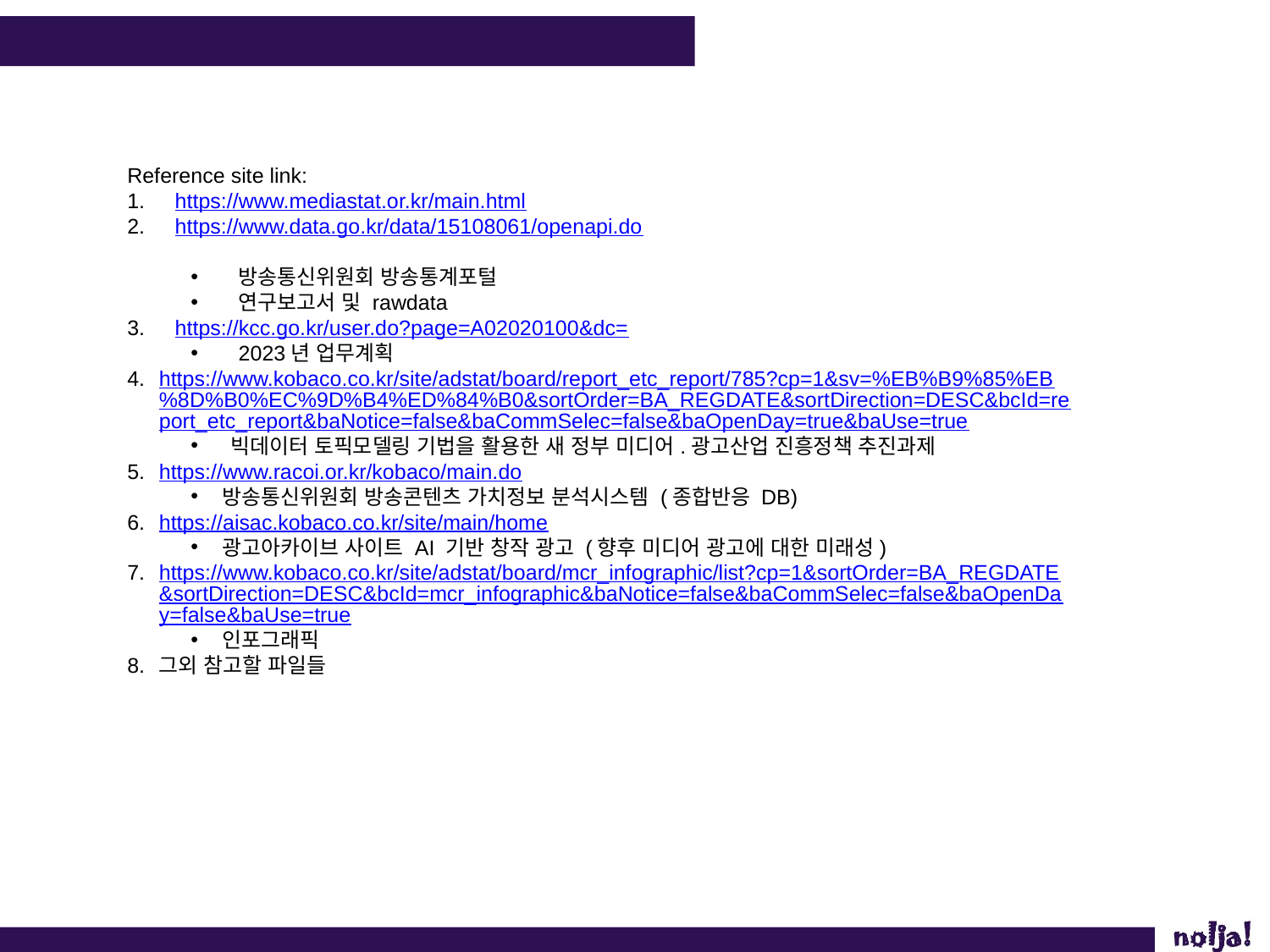

Reference site link:
https://www.mediastat.or.kr/main.html
https://www.data.go.kr/data/15108061/openapi.do

방송통신위원회 방송통계포털
연구보고서 및 rawdata
https://kcc.go.kr/user.do?page=A02020100&dc=
2023년 업무계획
https://www.kobaco.co.kr/site/adstat/board/report_etc_report/785?cp=1&sv=%EB%B9%85%EB%8D%B0%EC%9D%B4%ED%84%B0&sortOrder=BA_REGDATE&sortDirection=DESC&bcId=report_etc_report&baNotice=false&baCommSelec=false&baOpenDay=true&baUse=true
빅데이터 토픽모델링 기법을 활용한 새 정부 미디어.광고산업 진흥정책 추진과제
https://www.racoi.or.kr/kobaco/main.do
방송통신위원회 방송콘텐츠 가치정보 분석시스템 (종합반응 DB)
https://aisac.kobaco.co.kr/site/main/home
광고아카이브 사이트 AI 기반 창작 광고 (향후 미디어 광고에 대한 미래성)
https://www.kobaco.co.kr/site/adstat/board/mcr_infographic/list?cp=1&sortOrder=BA_REGDATE&sortDirection=DESC&bcId=mcr_infographic&baNotice=false&baCommSelec=false&baOpenDay=false&baUse=true
인포그래픽
그외 참고할 파일들